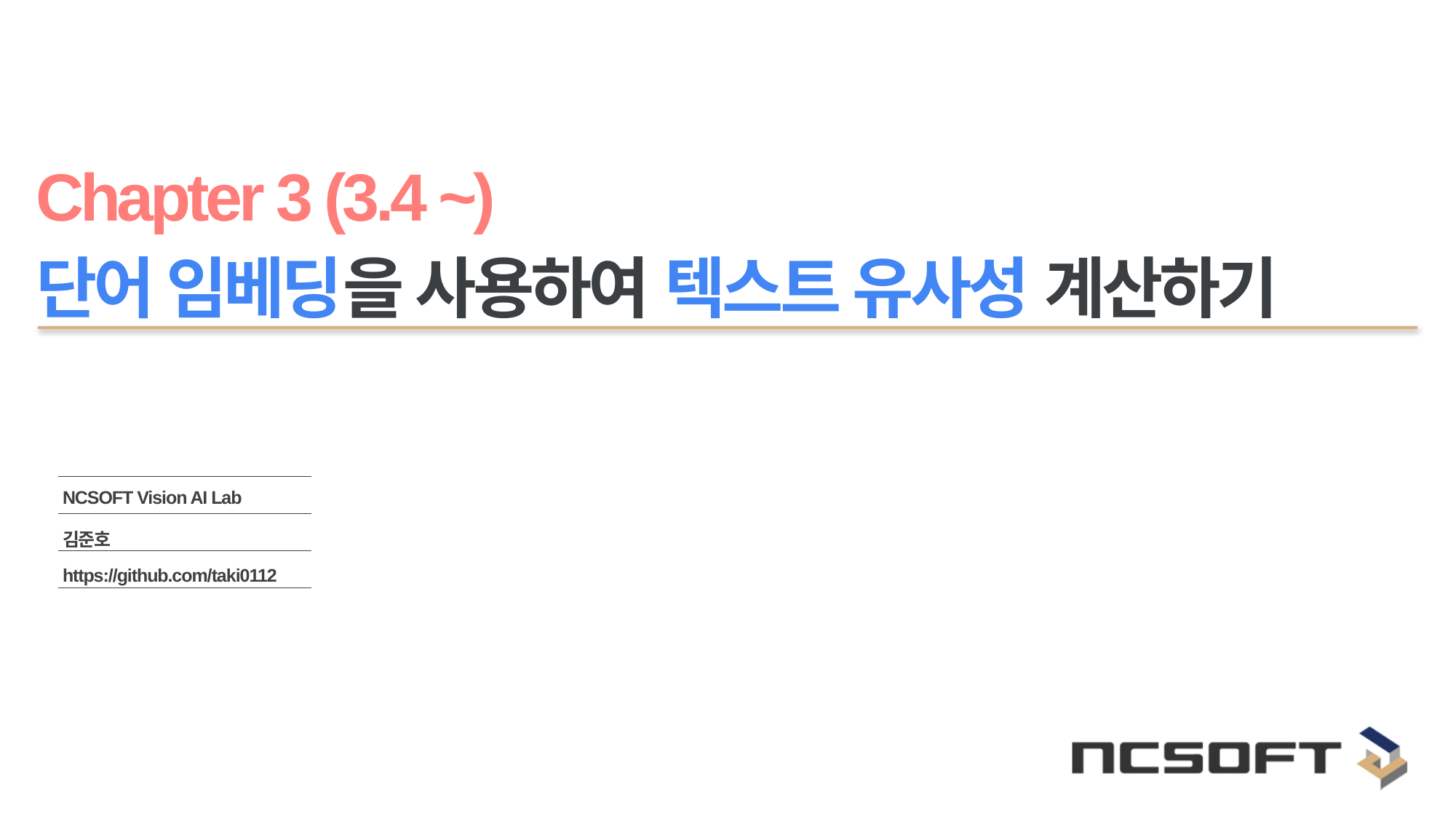

Chapter 3 (3.4 ~)
단어 임베딩을 사용하여 텍스트 유사성 계산하기
NCSOFT Vision AI Lab
김준호
https://github.com/taki0112